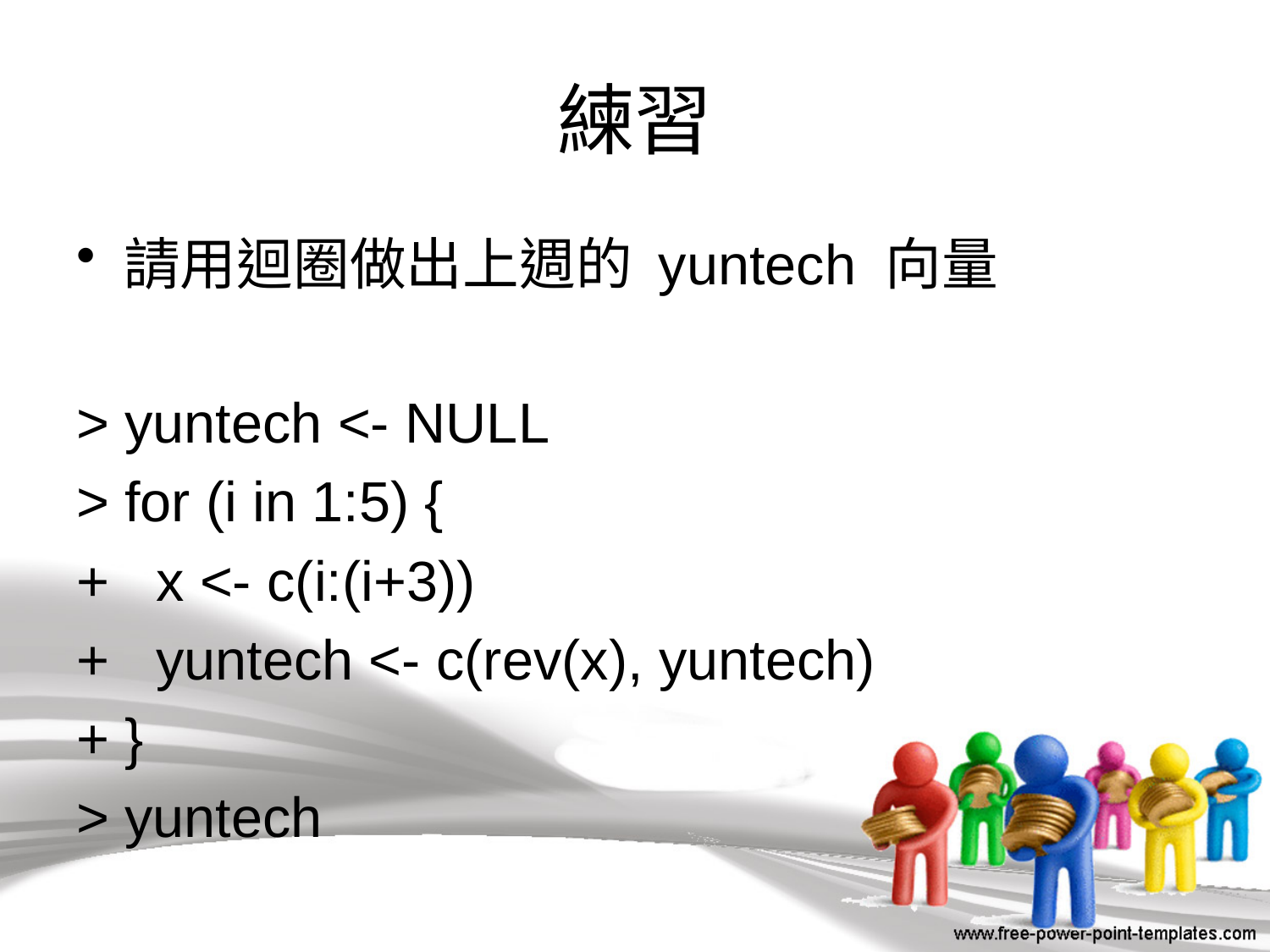

# 練習
請用迴圈做出上週的 yuntech 向量

> yuntech <- NULL
> for (i in 1:5) {
+   x <- c(i:(i+3))
+   yuntech <- c(rev(x), yuntech)
+ }
> yuntech